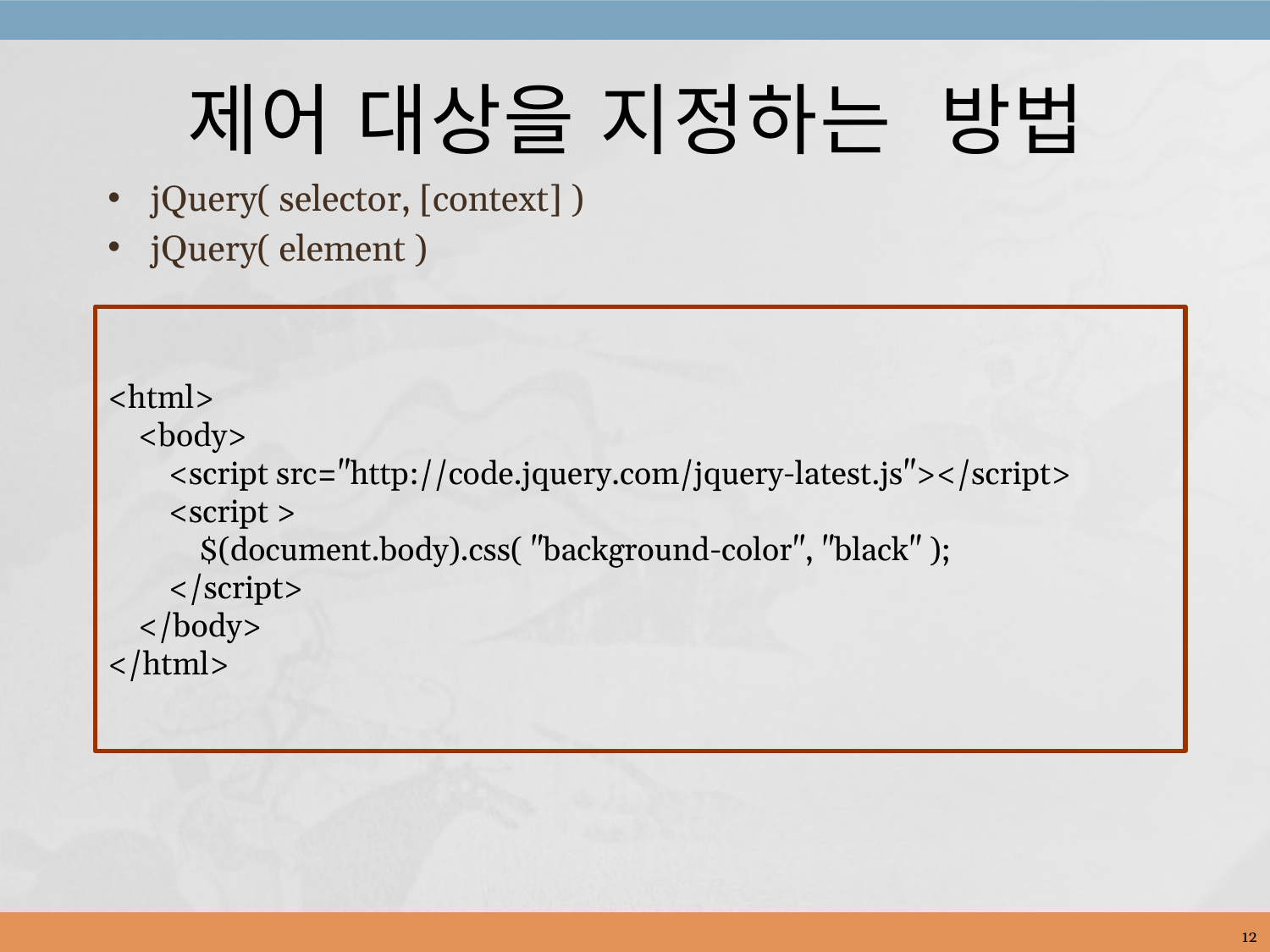

제어 대상을 지정하는  방법
jQuery( selector, [context] )
jQuery( element )
<html>
    <body>
        <script src="http://code.jquery.com/jquery-latest.js"></script>
        <script >
            $(document.body).css( "background-color", "black" );
        </script>
    </body>
</html>
12